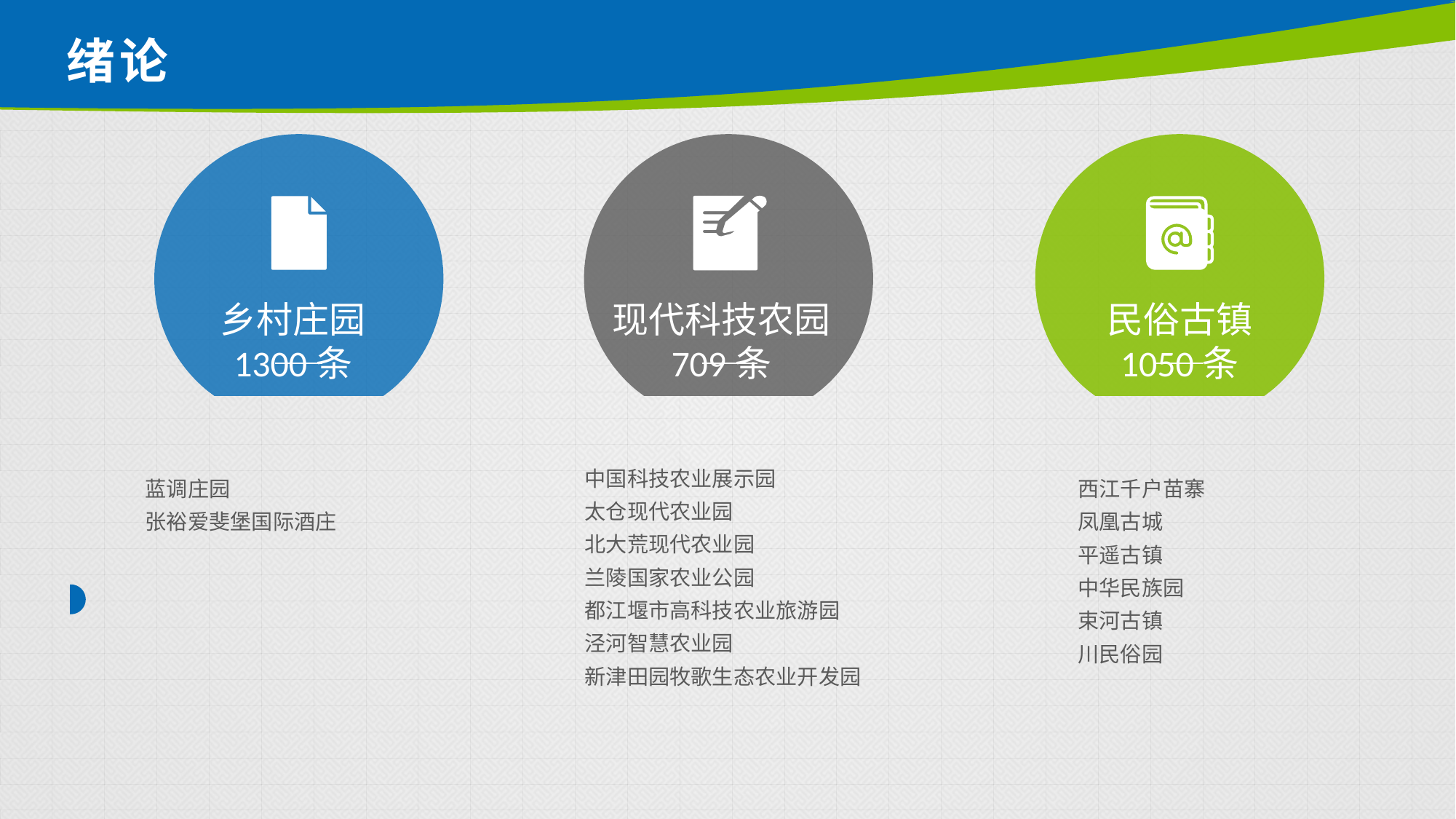

# 绪论

现代科技农园 709条

乡村庄园
1300条

民俗古镇
1050条

中国科技农业展示园
太仓现代农业园
北大荒现代农业园
兰陵国家农业公园
都江堰市高科技农业旅游园
泾河智慧农业园
新津田园牧歌生态农业开发园
蓝调庄园
张裕爱斐堡国际酒庄
西江千户苗寨
凤凰古城
平遥古镇
中华民族园
束河古镇
川民俗园